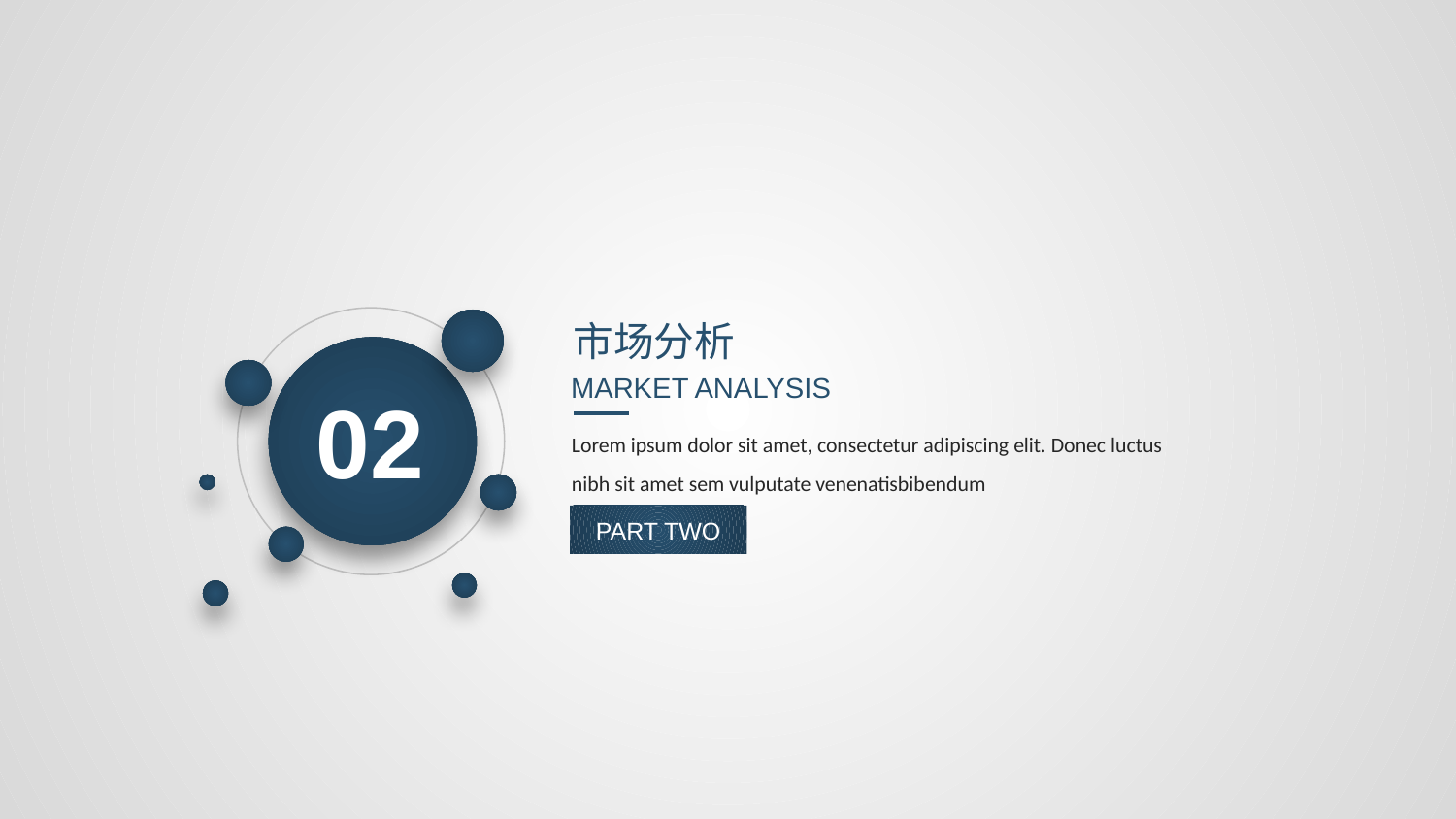

市场分析

MARKET ANALYSIS
02
Lorem ipsum dolor sit amet, consectetur adipiscing elit. Donec luctus nibh sit amet sem vulputate venenatisbibendum

PART TWO